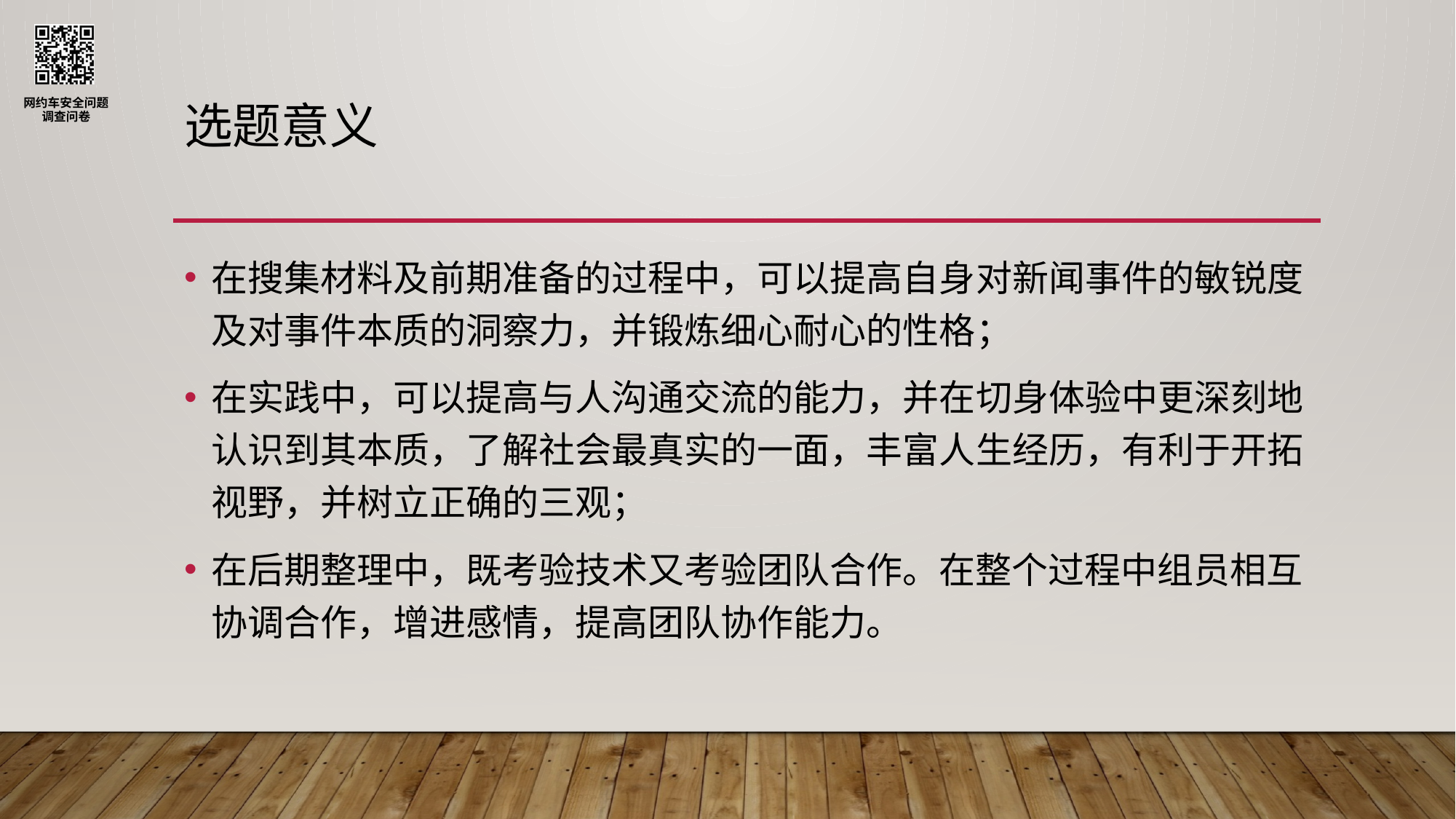

# 选题意义
在搜集材料及前期准备的过程中，可以提高自身对新闻事件的敏锐度及对事件本质的洞察力，并锻炼细心耐心的性格；
在实践中，可以提高与人沟通交流的能力，并在切身体验中更深刻地认识到其本质，了解社会最真实的一面，丰富人生经历，有利于开拓视野，并树立正确的三观；
在后期整理中，既考验技术又考验团队合作。在整个过程中组员相互协调合作，增进感情，提高团队协作能力。